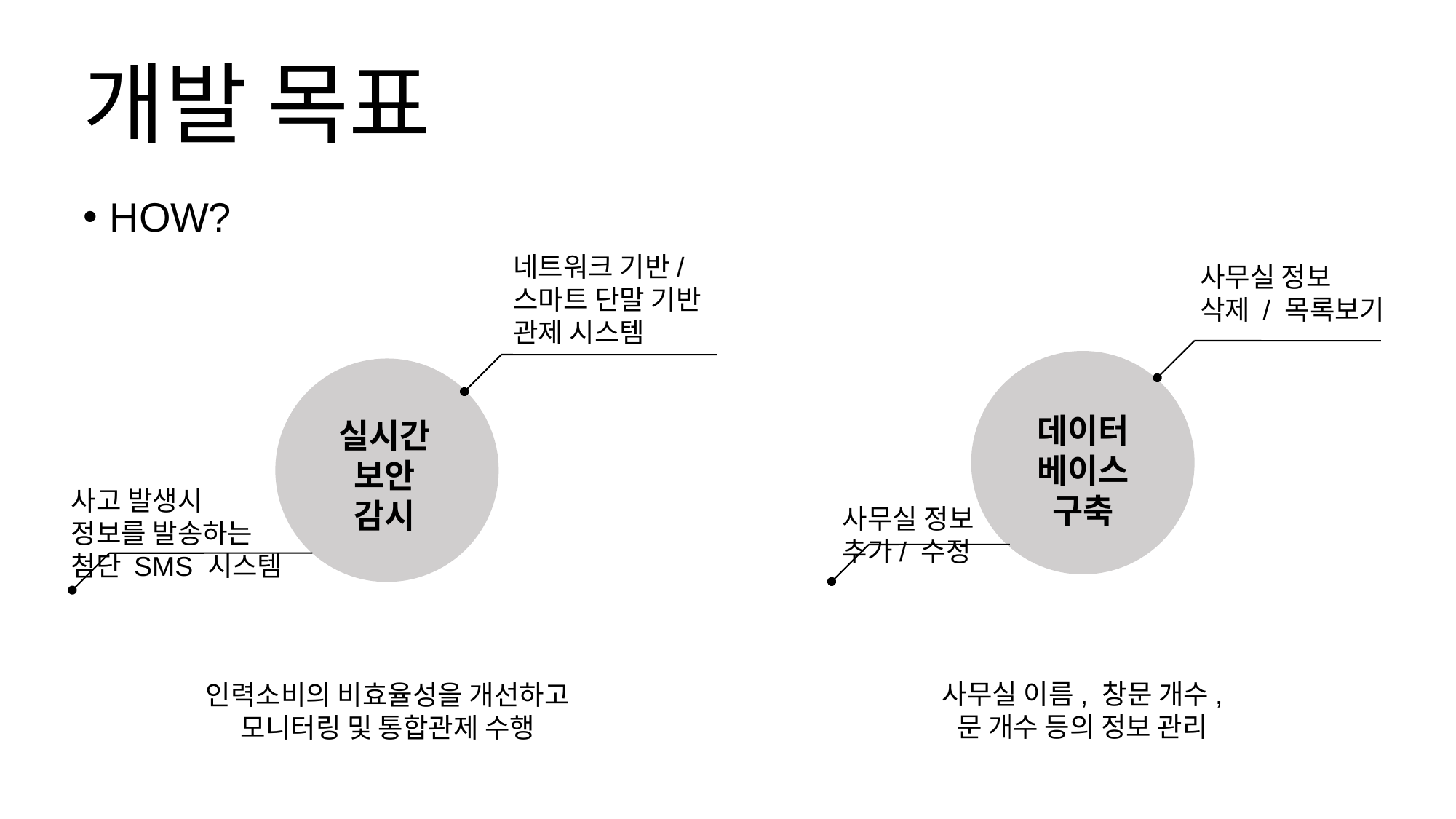

개발 목표
HOW?

네트워크 기반/ 스마트 단말 기반 관제 시스템
사무실 정보
삭제 / 목록보기

데이터
베이스
구축
실시간
보안
감시
사고 발생시
정보를 발송하는
첨단 SMS 시스템
사무실 정보
추가/ 수정
사무실 이름, 창문 개수,
문 개수 등의 정보 관리
인력소비의 비효율성을 개선하고
모니터링 및 통합관제 수행